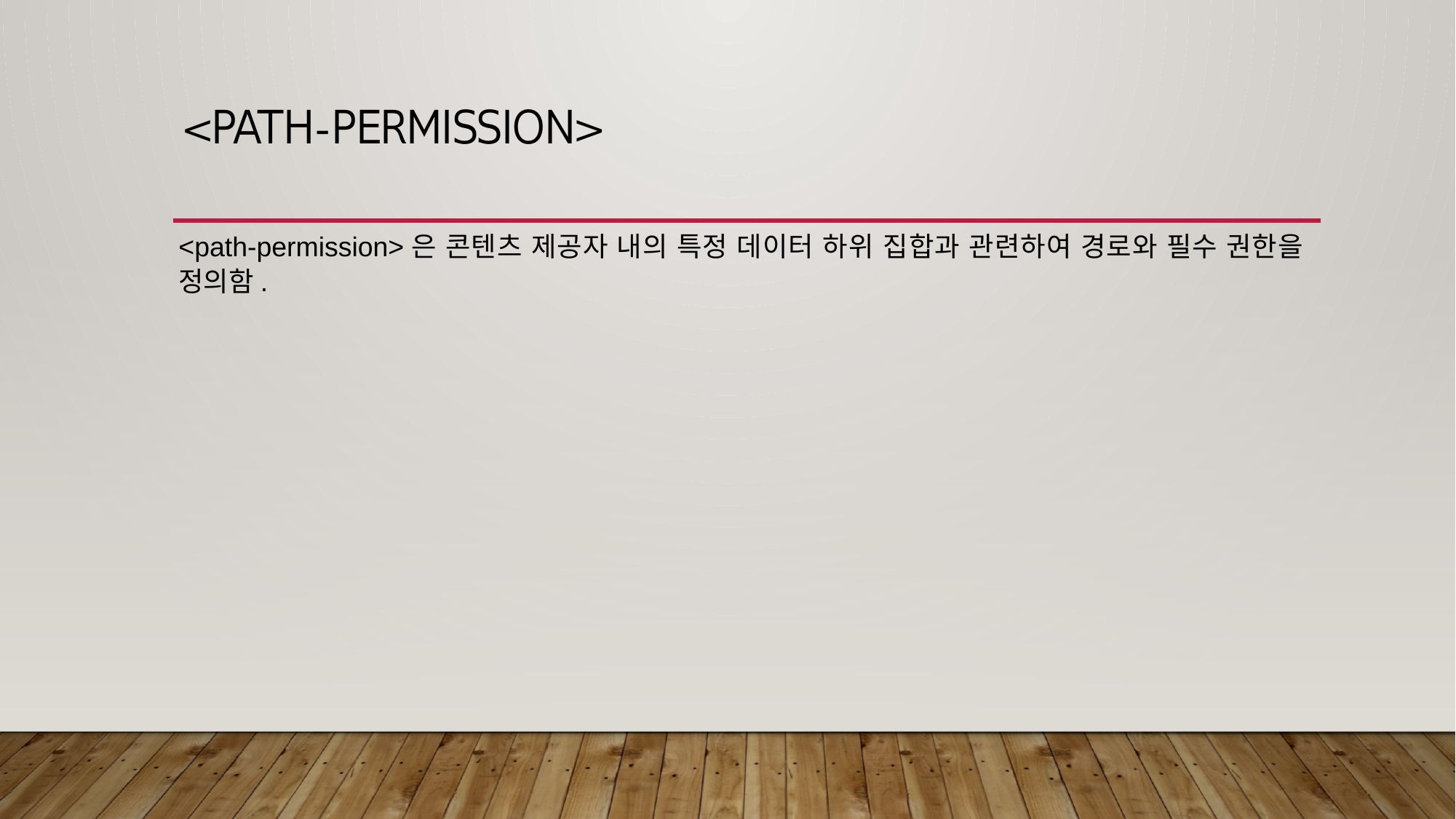

# <path-permission>
<path-permission>은 콘텐츠 제공자 내의 특정 데이터 하위 집합과 관련하여 경로와 필수 권한을 정의함.